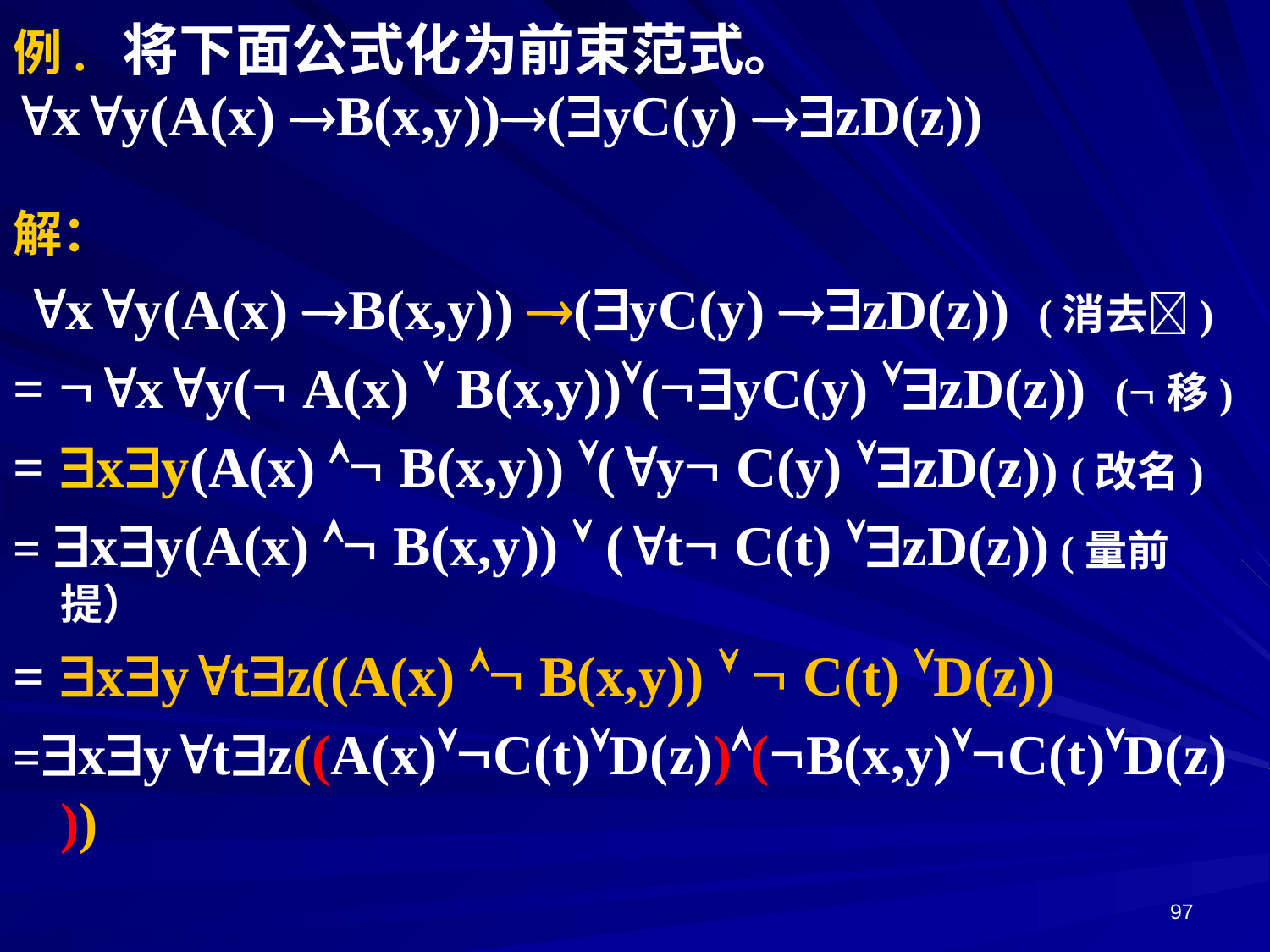

例.  将下面公式化为前束范式。
∀x∀y(A(x) →B(x,y))→(∃yC(y) →∃zD(z))

解：
 ∀x∀y(A(x) →B(x,y)) →(∃yC(y) →∃zD(z))  (消去→)
= ¬∀x∀y(¬ A(x) ∨ B(x,y))∨(¬∃yC(y) ∨∃zD(z))  (¬移)
= ∃x∃y(A(x) ∧¬ B(x,y)) ∨(∀y¬ C(y) ∨∃zD(z)) (改名)
= ∃x∃y(A(x) ∧¬ B(x,y)) ∨ (∀t¬ C(t) ∨∃zD(z)) (量前提）
= ∃x∃y∀t∃z((A(x) ∧¬ B(x,y)) ∨ ¬ C(t) ∨D(z))
=∃x∃y∀t∃z((A(x)∨¬C(t)∨D(z))∧(¬B(x,y)∨¬C(t)∨D(z)))
97